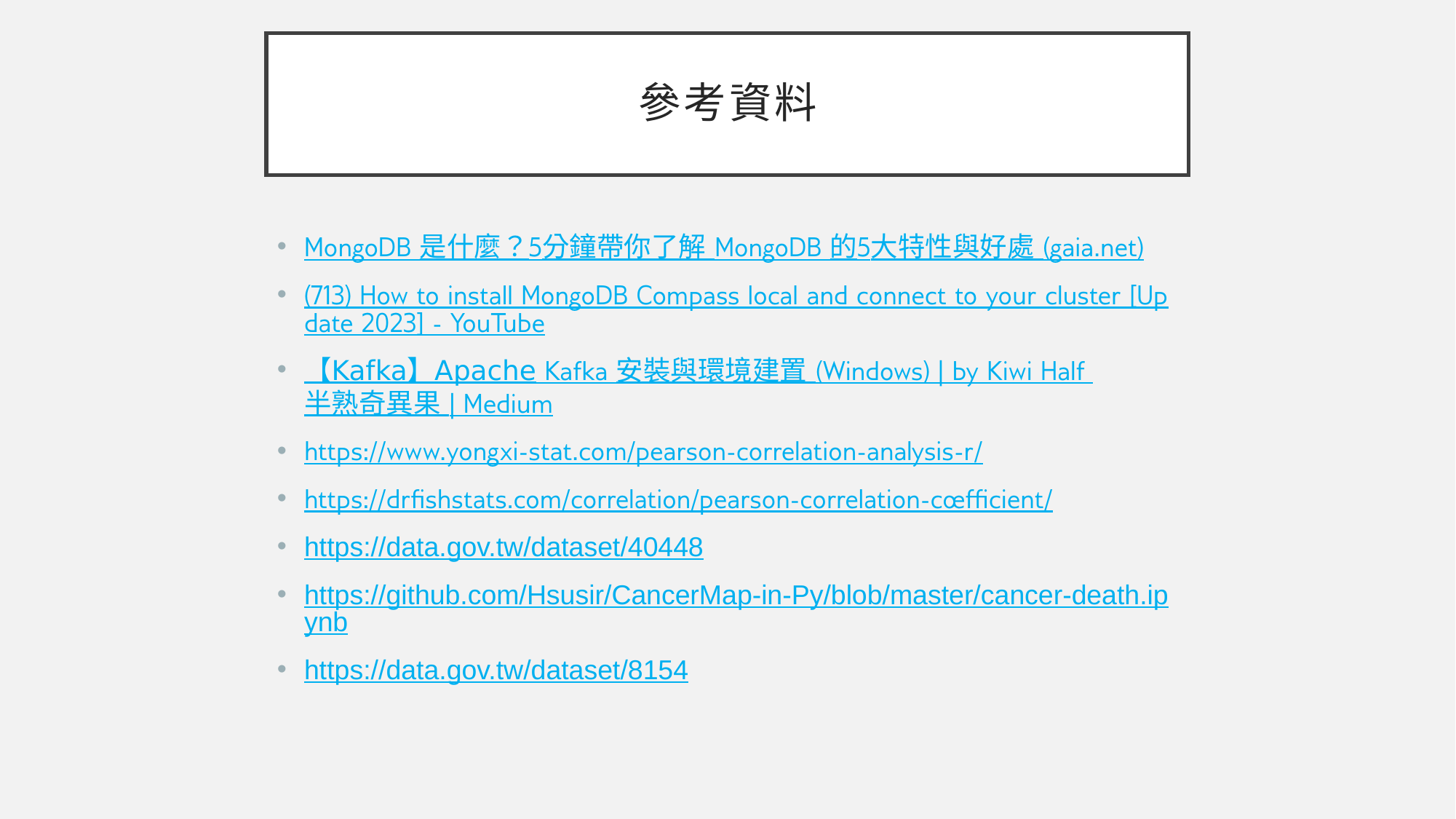

參考資料
MongoDB 是什麼？5分鐘帶你了解 MongoDB 的5大特性與好處 (gaia.net)
(713) How to install MongoDB Compass local and connect to your cluster [Update 2023] - YouTube
【Kafka】Apache Kafka 安裝與環境建置 (Windows) | by Kiwi Half 半熟奇異果 | Medium
https://www.yongxi-stat.com/pearson-correlation-analysis-r/
https://drfishstats.com/correlation/pearson-correlation-coefficient/
https://data.gov.tw/dataset/40448
https://github.com/Hsusir/CancerMap-in-Py/blob/master/cancer-death.ipynb
https://data.gov.tw/dataset/8154